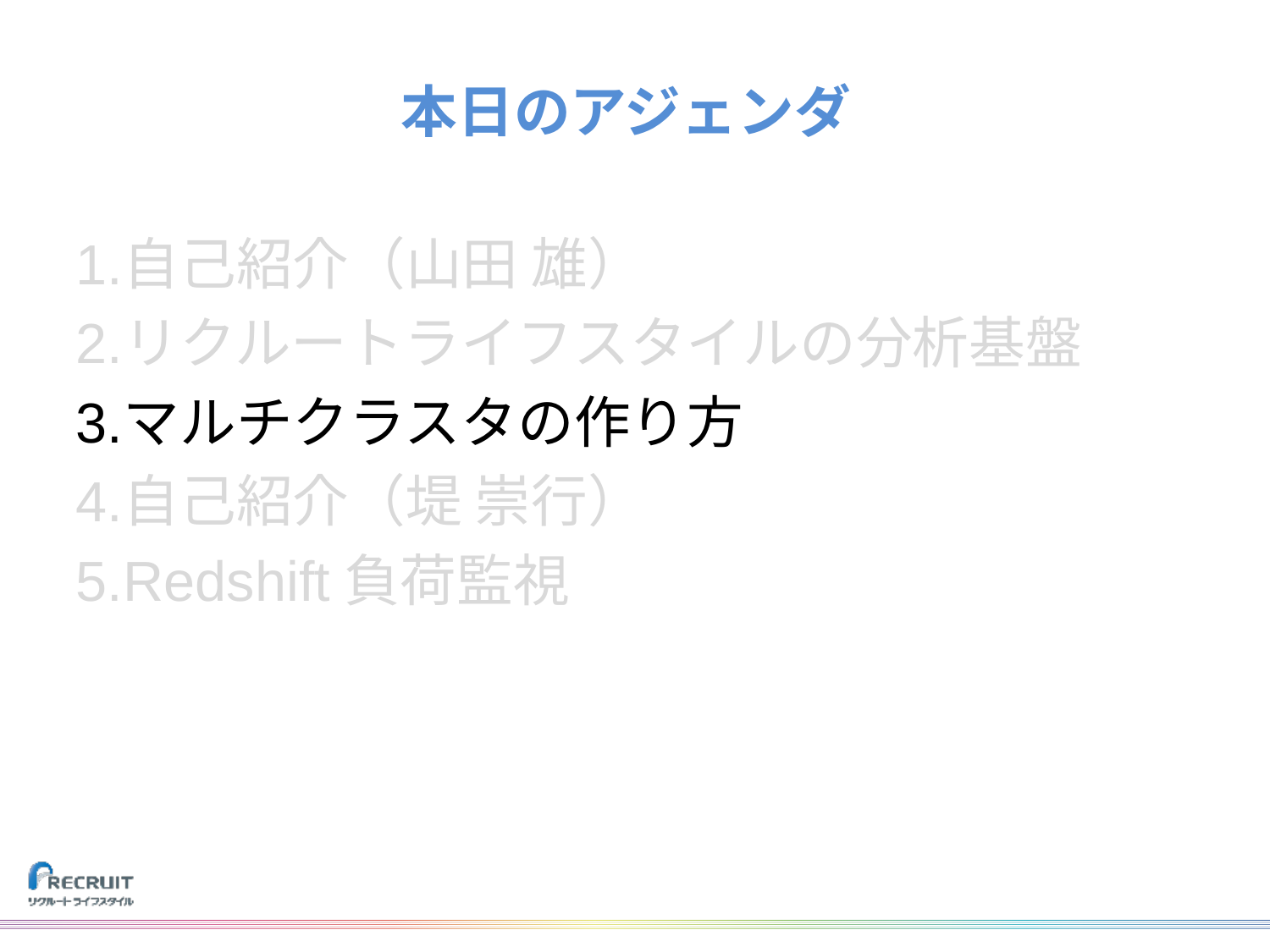

# 本日のアジェンダ
自己紹介（山田 雄）
リクルートライフスタイルの分析基盤
マルチクラスタの作り方
自己紹介（堤 崇行）
Redshift負荷監視